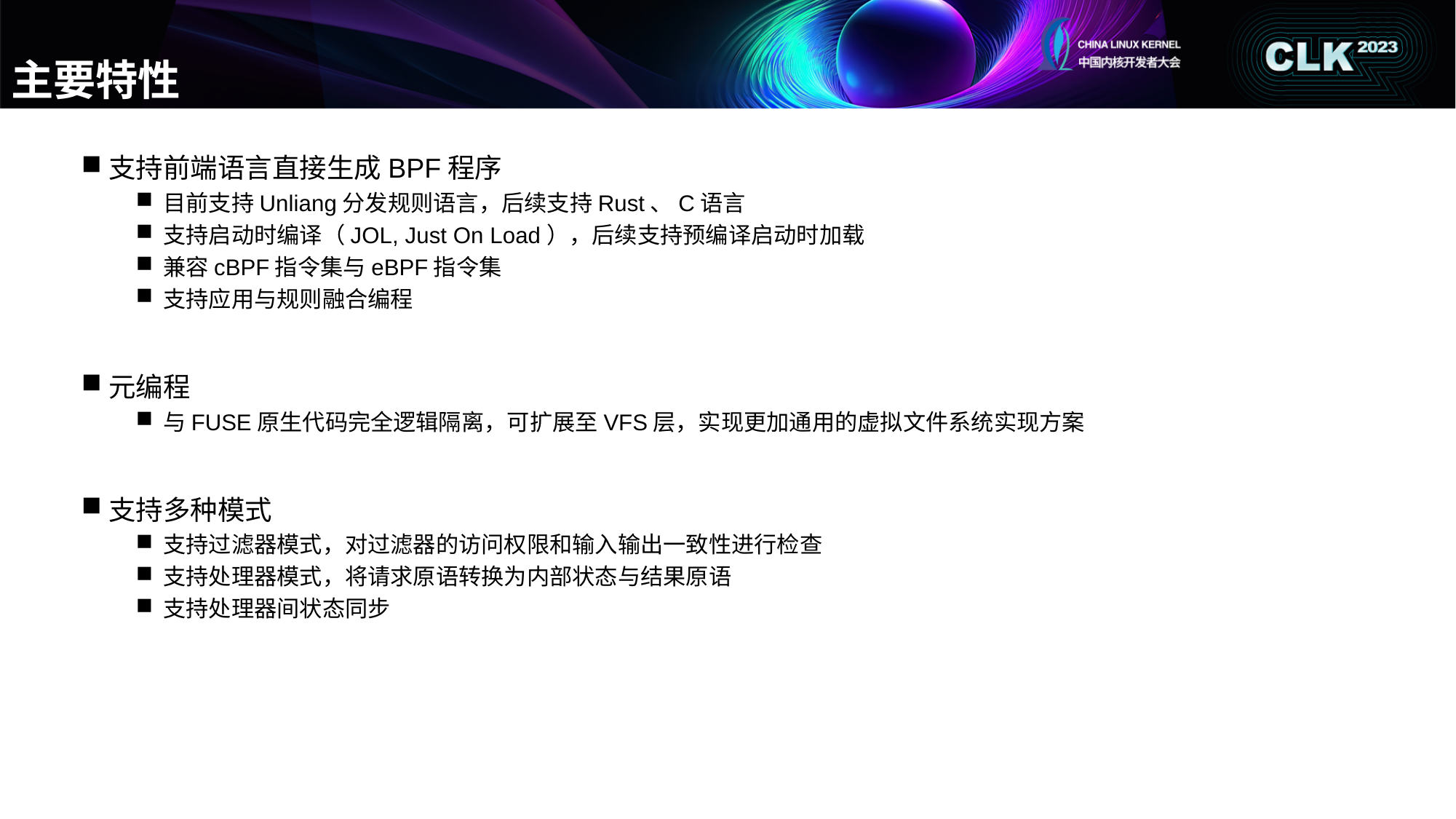

# 主要特性
支持前端语言直接生成BPF程序
目前支持Unliang分发规则语言，后续支持Rust、C语言
支持启动时编译（JOL, Just On Load），后续支持预编译启动时加载
兼容cBPF指令集与eBPF指令集
支持应用与规则融合编程

元编程
与FUSE原生代码完全逻辑隔离，可扩展至VFS层，实现更加通用的虚拟文件系统实现方案

支持多种模式
支持过滤器模式，对过滤器的访问权限和输入输出一致性进行检查
支持处理器模式，将请求原语转换为内部状态与结果原语
支持处理器间状态同步